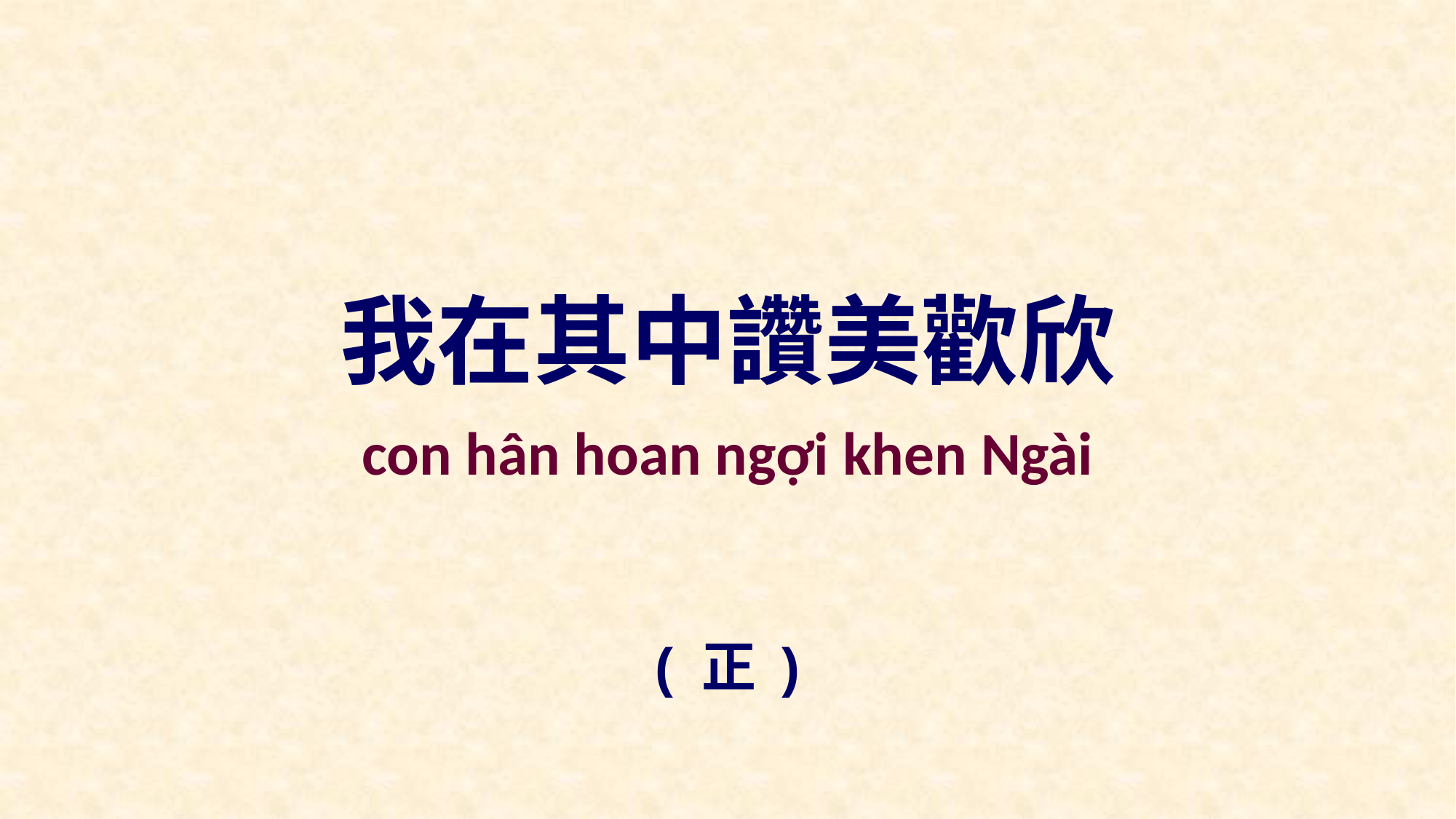

我在其中讚美歡欣
con hân hoan ngợi khen Ngài
( 正 )